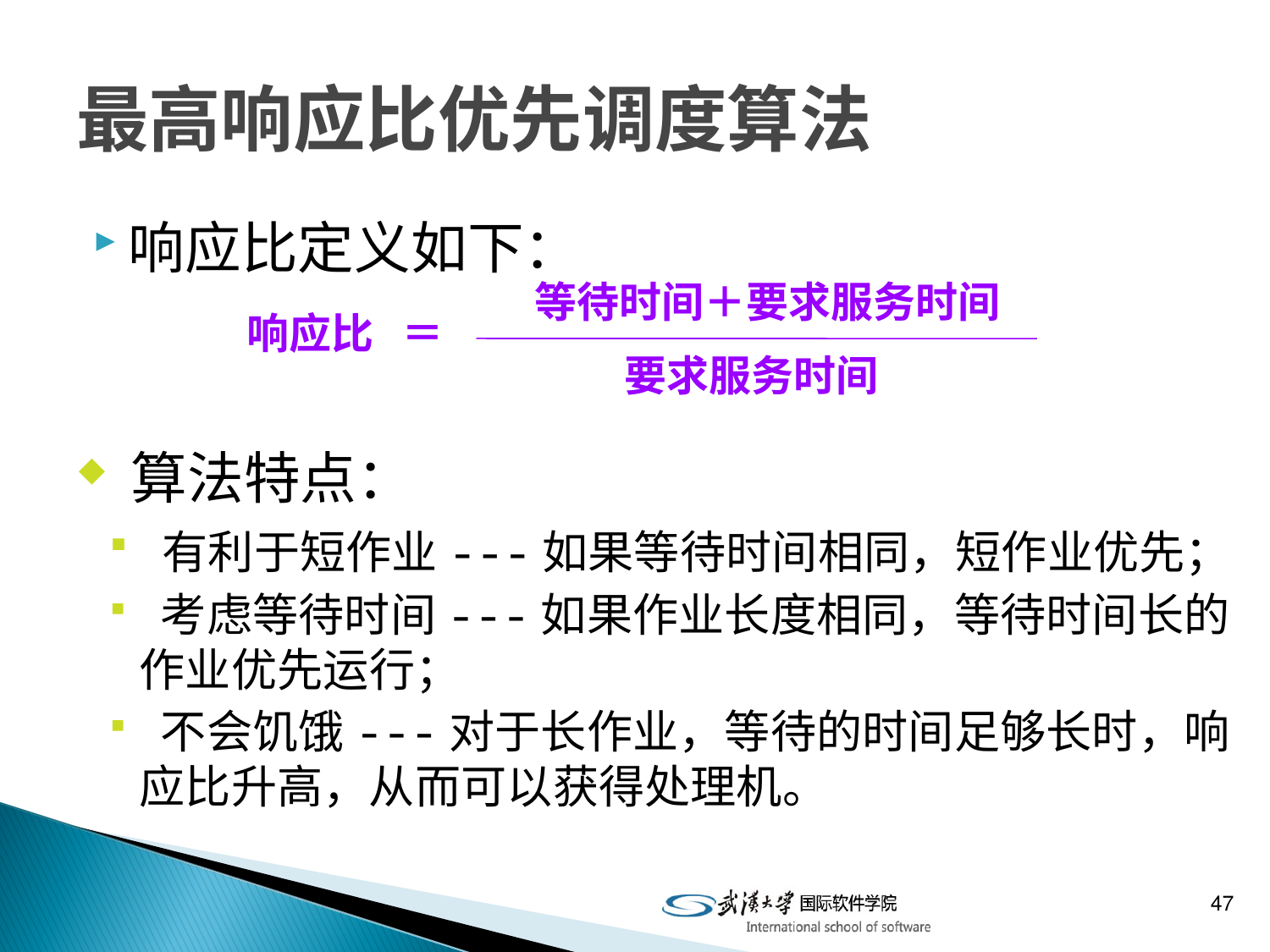

# 最高响应比优先调度算法
响应比定义如下：

等待时间＋要求服务时间
响应比   ＝

要求服务时间
 算法特点：
 有利于短作业---如果等待时间相同，短作业优先；
 考虑等待时间---如果作业长度相同，等待时间长的作业优先运行；
 不会饥饿---对于长作业，等待的时间足够长时，响应比升高，从而可以获得处理机。